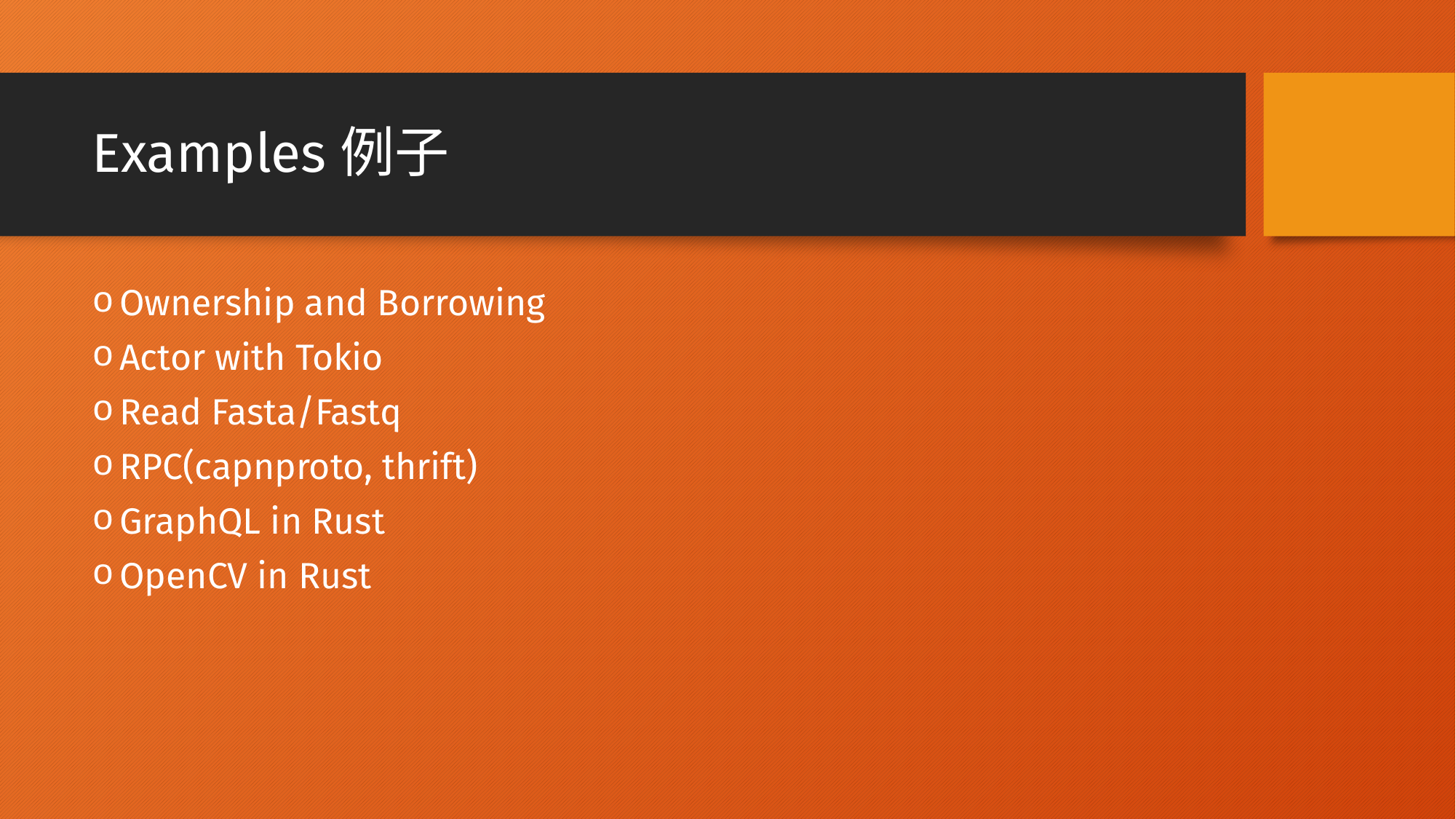

# Examples例子
Ownership and Borrowing
Actor with Tokio
Read Fasta/Fastq
RPC(capnproto, thrift)
GraphQL in Rust
OpenCV in Rust